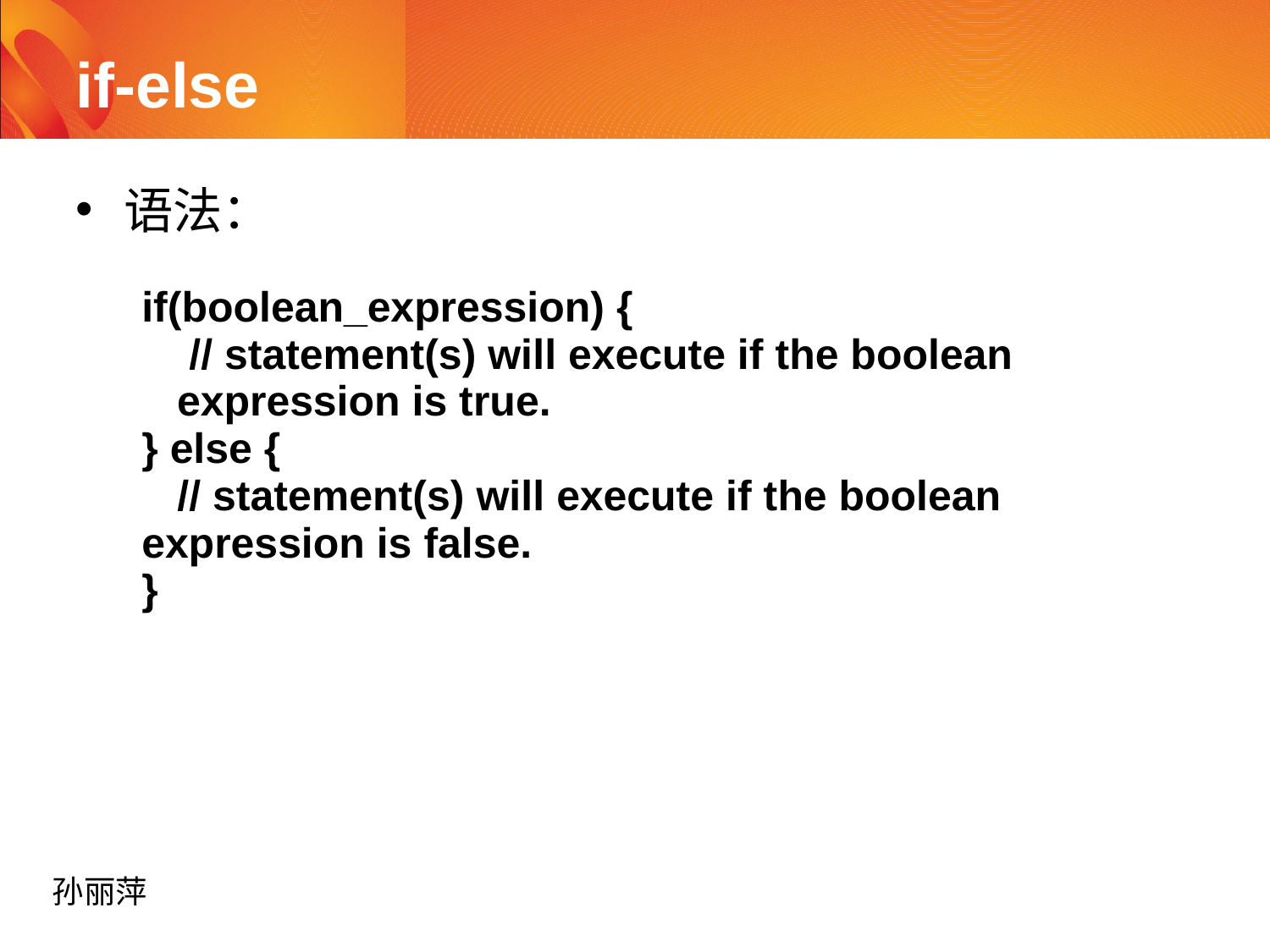

# if-else
语法：

| if(boolean\_expression) { // statement(s) will execute if the boolean expression is true. } else { // statement(s) will execute if the boolean expression is false. } |
| --- |